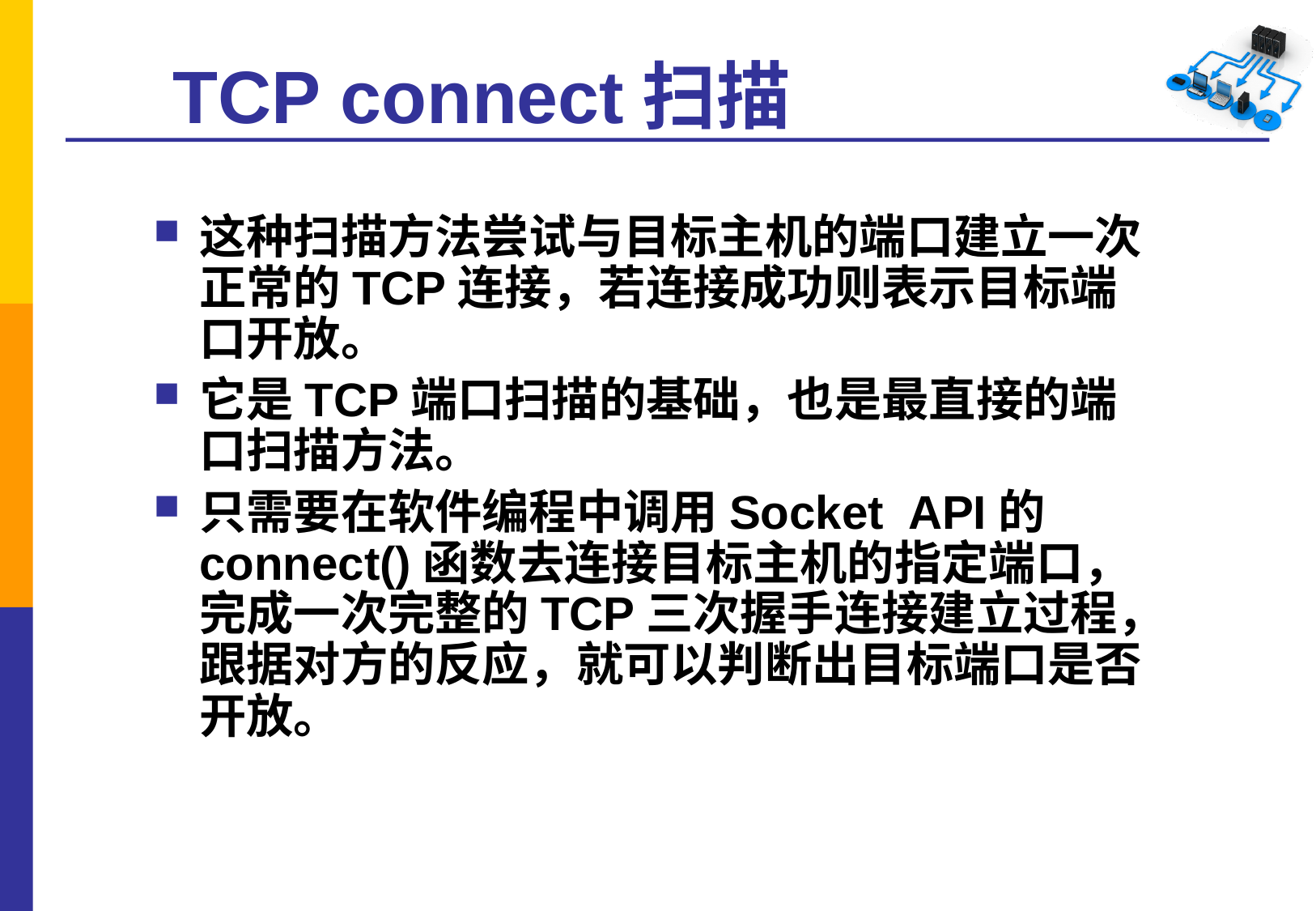

# TCP connect扫描
这种扫描方法尝试与目标主机的端口建立一次正常的TCP连接，若连接成功则表示目标端口开放。
它是TCP端口扫描的基础，也是最直接的端口扫描方法。
只需要在软件编程中调用Socket  API的connect()函数去连接目标主机的指定端口，完成一次完整的TCP三次握手连接建立过程，跟据对方的反应，就可以判断出目标端口是否开放。